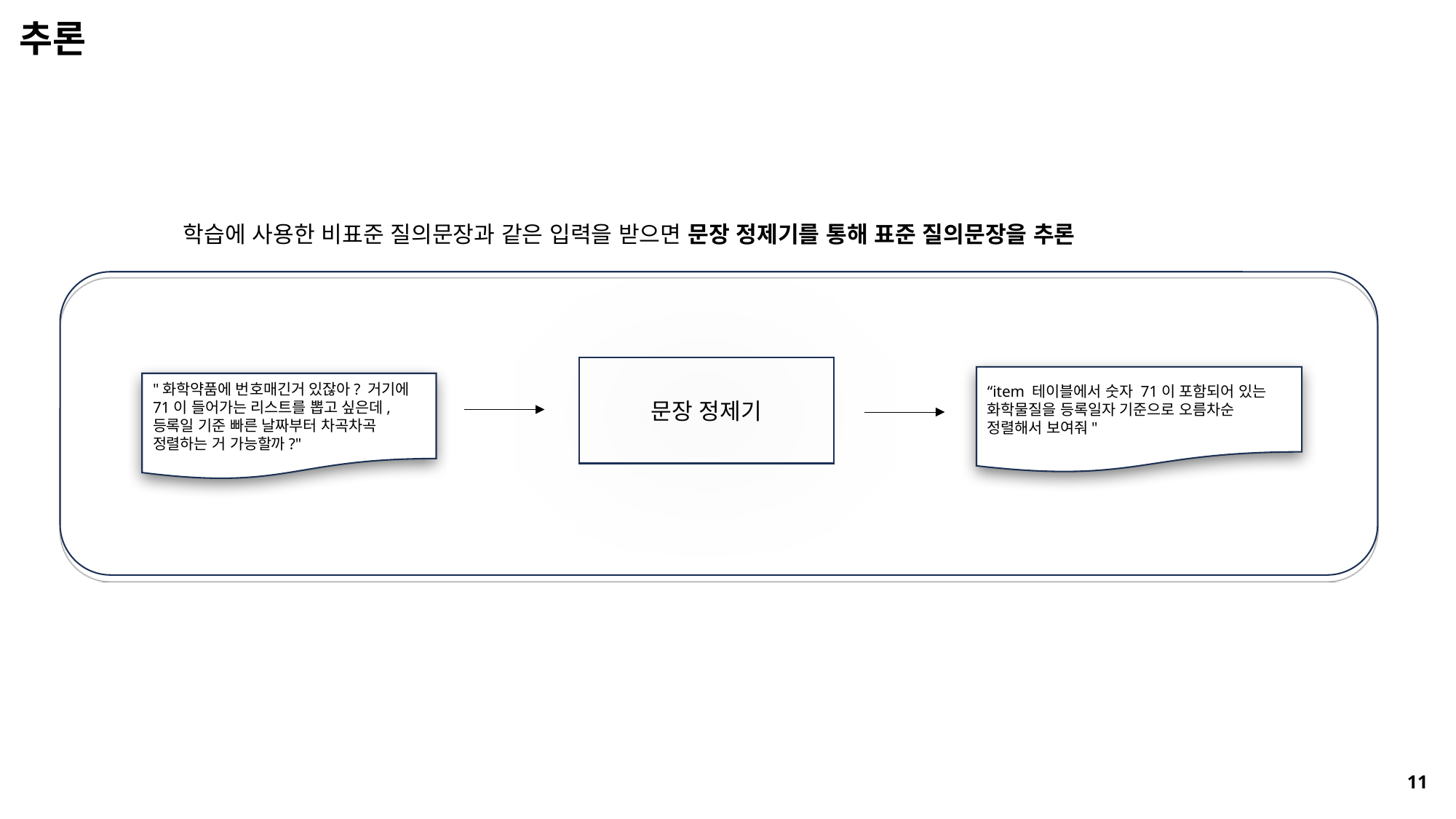

추론
학습에 사용한 비표준 질의문장과 같은 입력을 받으면 문장 정제기를 통해 표준 질의문장을 추론

문장 정제기
“item 테이블에서 숫자 71이 포함되어 있는 화학물질을 등록일자 기준으로 오름차순 정렬해서 보여줘"
"화학약품에 번호매긴거 있잖아? 거기에 71이 들어가는 리스트를 뽑고 싶은데, 등록일 기준 빠른 날짜부터 차곡차곡 정렬하는 거 가능할까?"
11